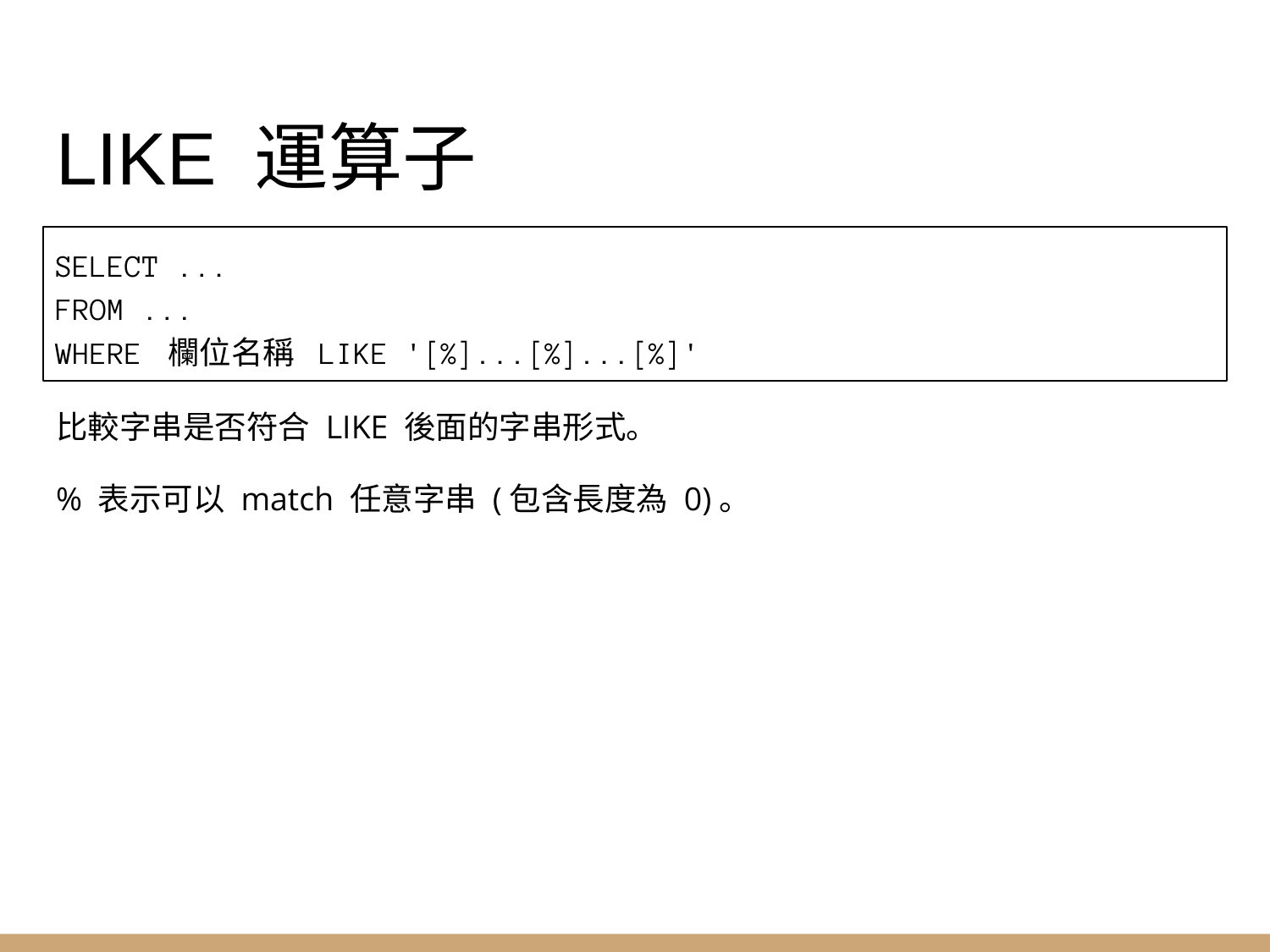

# LIKE 運算子
SELECT ...
FROM ...
WHERE 欄位名稱 LIKE '[%]...[%]...[%]'
比較字串是否符合 LIKE 後面的字串形式。
% 表示可以 match 任意字串 (包含長度為 0)。